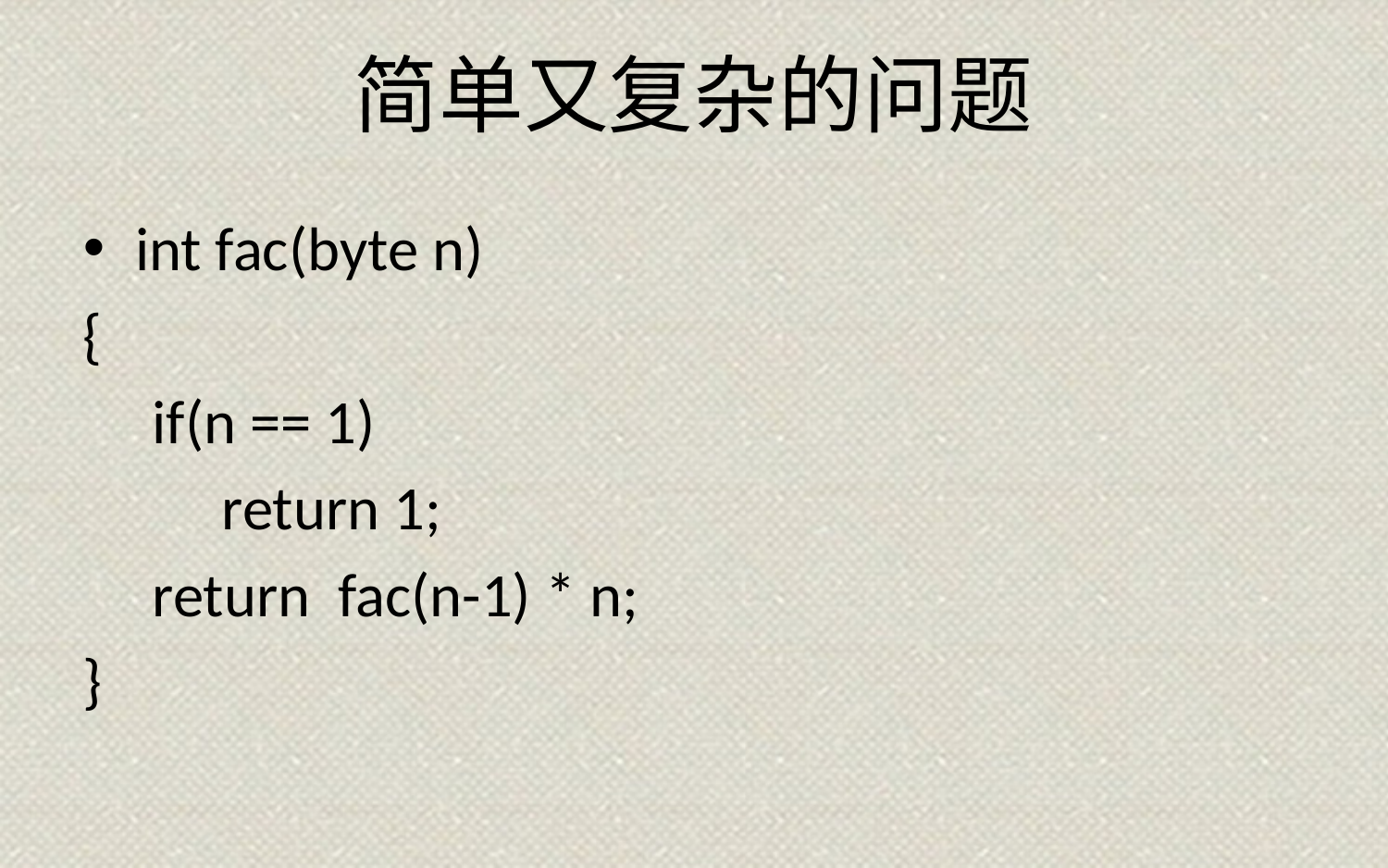

# 简单又复杂的问题
int fac(byte n)
{
     if(n == 1)
	return 1;
     return  fac(n-1) * n;
}